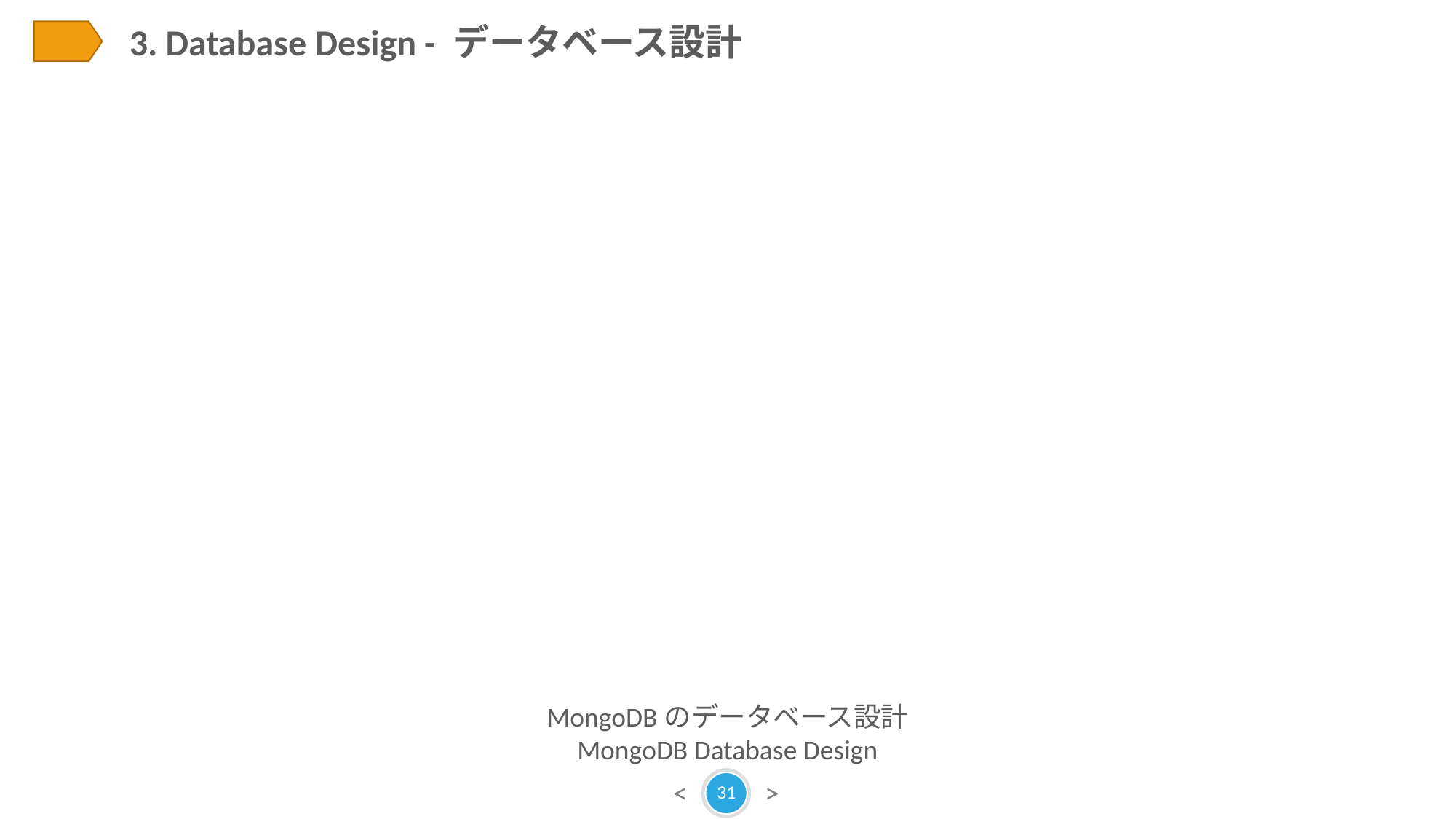

3. Database Design - データベース設計
MongoDBのデータベース設計
MongoDB Database Design
31